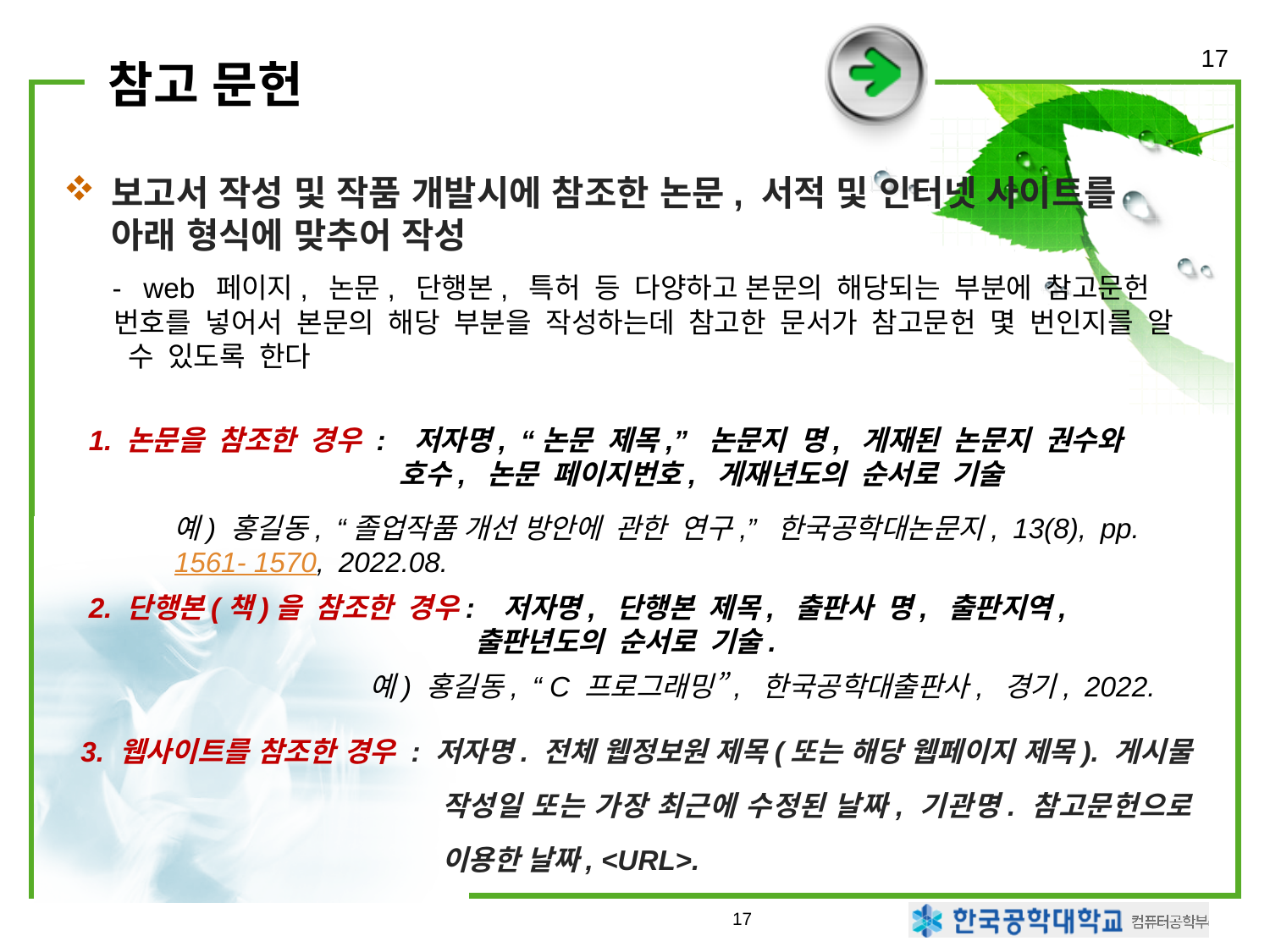

17
# 참고 문헌
보고서 작성 및 작품 개발시에 참조한 논문, 서적 및 인터넷 사이트를 아래 형식에 맞추어 작성
     -  web 페이지, 논문, 단행본, 특허 등 다양하고 본문의 해당되는 부분에 참고문헌 번호를 넣어서 본문의 해당 부분을 작성하는데 참고한 문서가 참고문헌 몇 번인지를 알 수 있도록 한다

1. 논문을 참조한 경우 :  저자명, “논문 제목,” 논문지 명, 게재된 논문지 권수와 호수, 논문 페이지번호, 게재년도의 순서로 기술
예) 홍길동, “졸업작품 개선 방안에 관한 연구,” 한국공학대논문지, 13(8), pp. 1561- 1570, 2022.08.
2. 단행본(책)을 참조한 경우:  저자명, 단행본 제목, 출판사 명, 출판지역, 출판년도의 순서로 기술.
예) 홍길동, “ C 프로그래밍”, 한국공학대출판사, 경기, 2022.
3. 웹사이트를 참조한 경우 : 저자명. 전체 웹정보원 제목(또는 해당 웹페이지 제목). 게시물 작성일 또는 가장 최근에 수정된 날짜, 기관명. 참고문헌으로 이용한 날짜, <URL>.